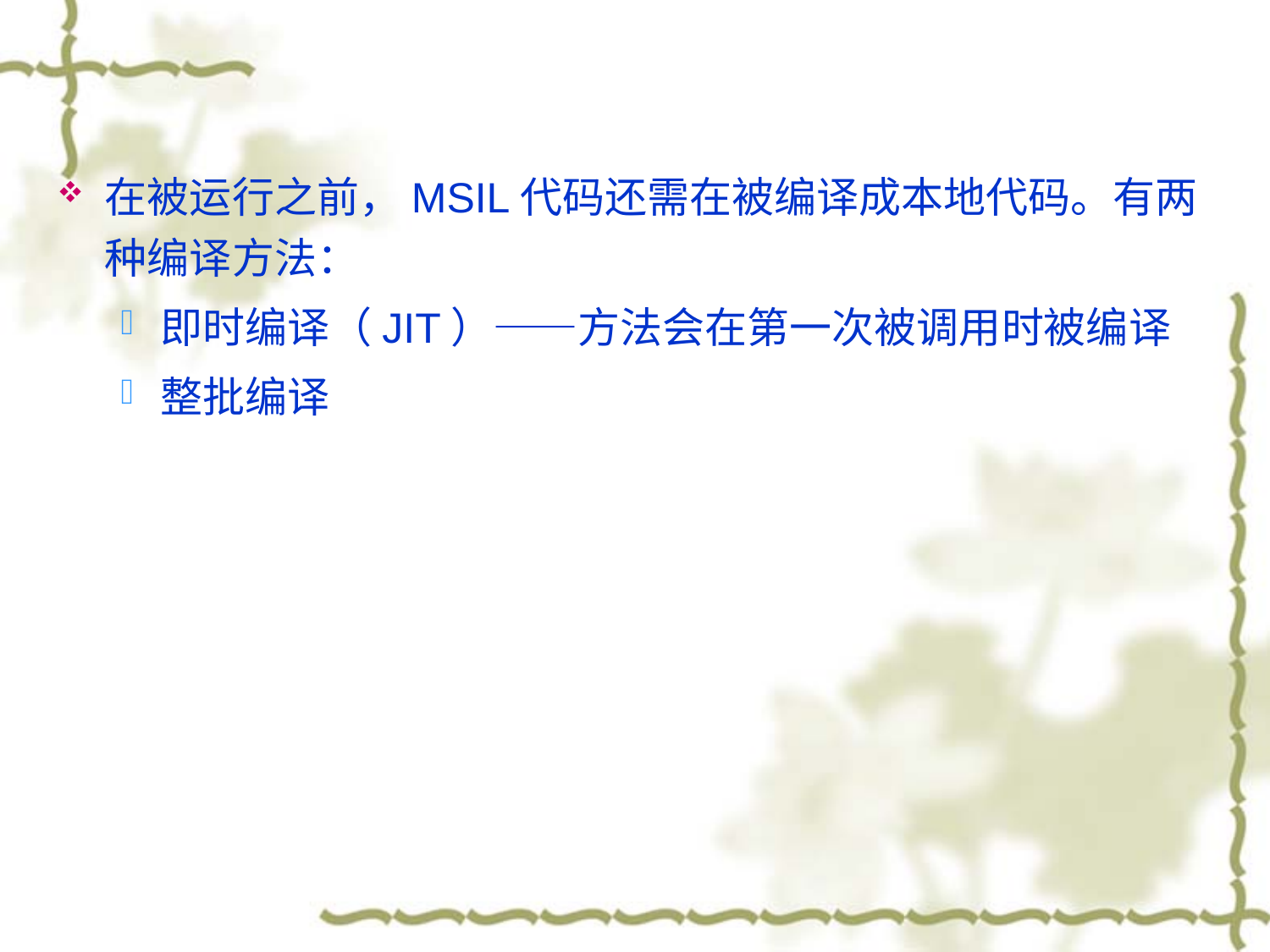

在被运行之前，MSIL代码还需在被编译成本地代码。有两种编译方法：
即时编译（JIT）——方法会在第一次被调用时被编译
整批编译